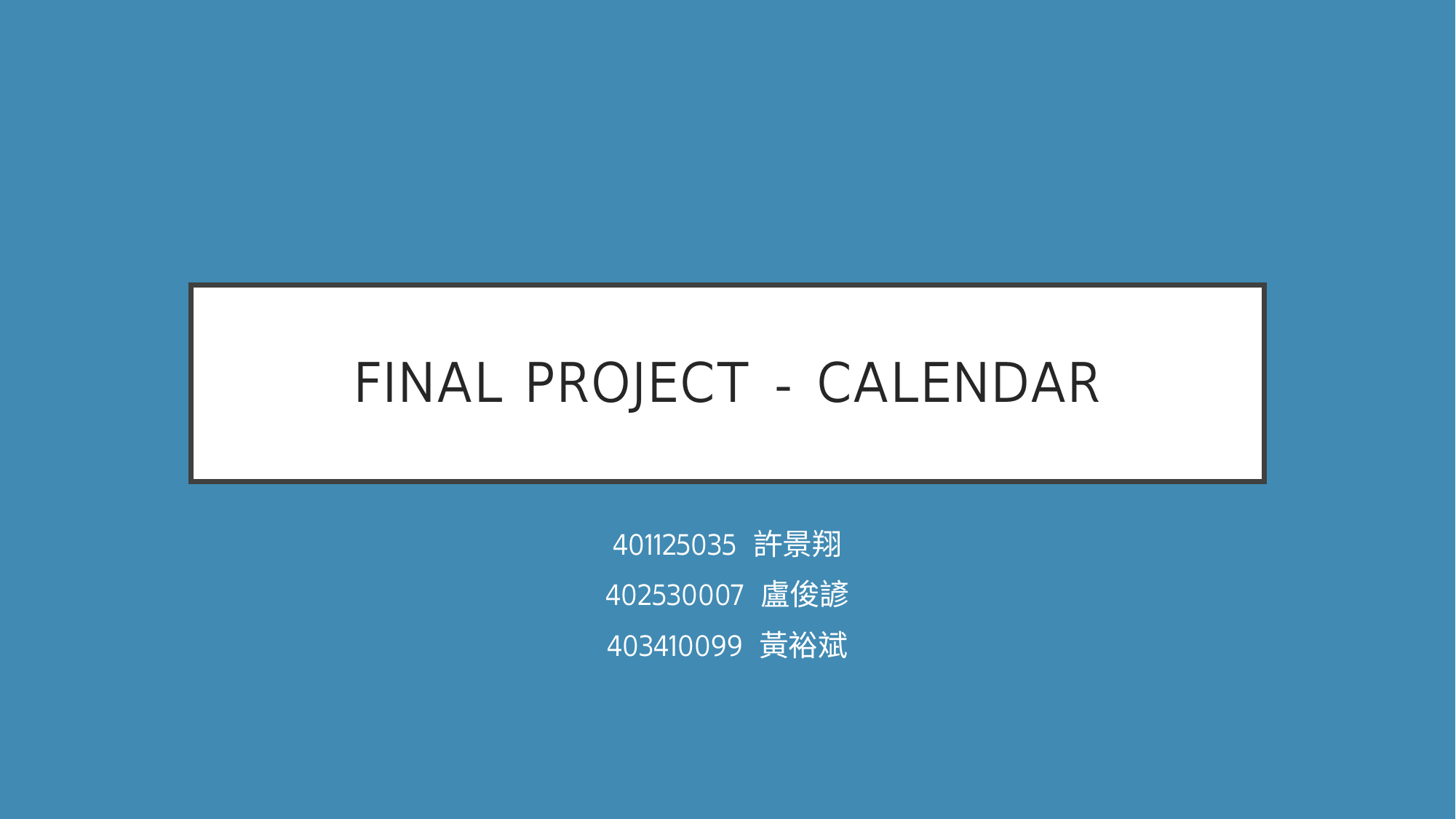

# Final project - calendar
401125035 許景翔
402530007 盧俊諺
403410099 黃裕斌